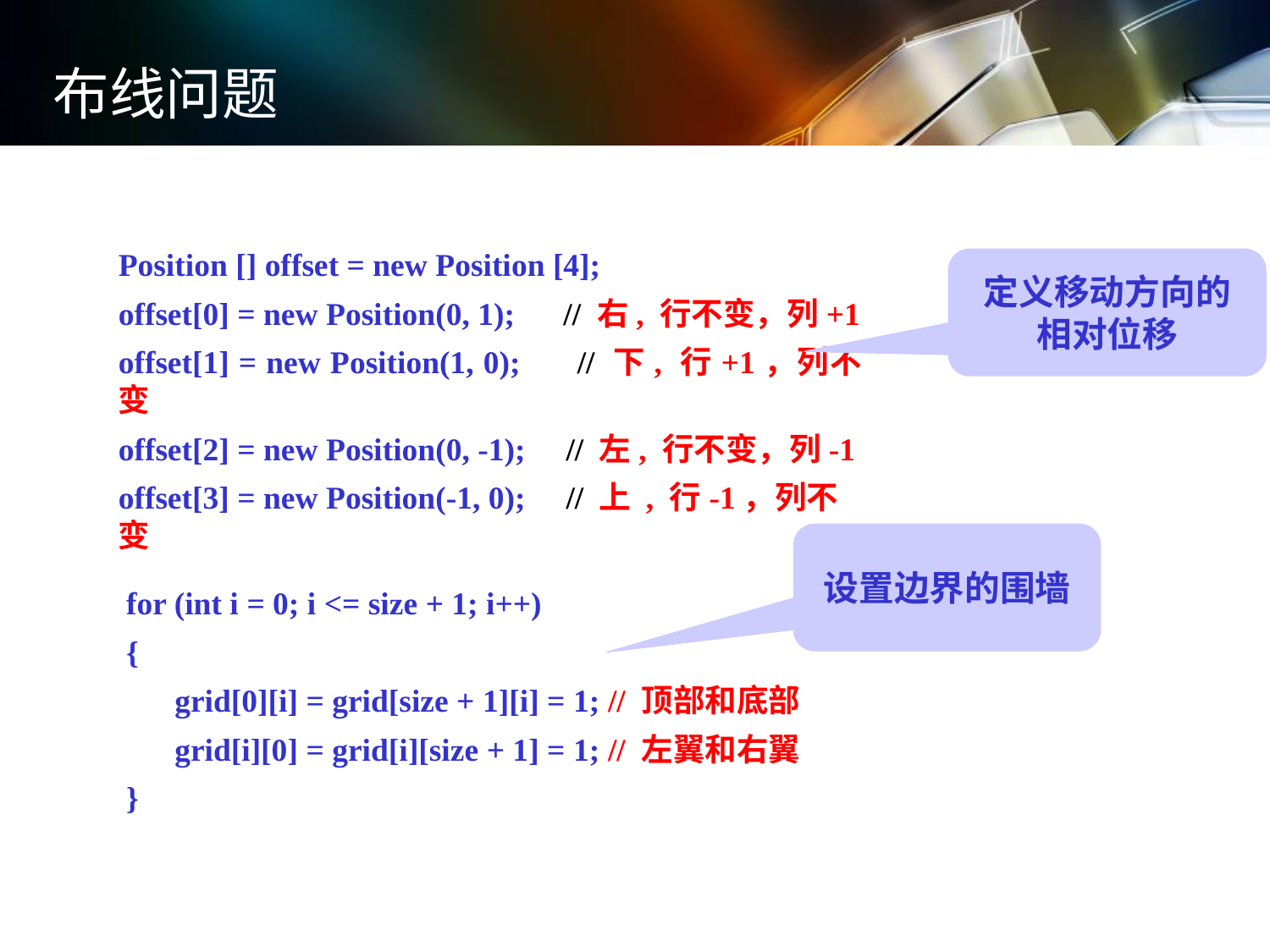

布线问题
Position [] offset = new Position [4];
offset[0] = new Position(0, 1);      // 右, 行不变，列+1
offset[1] = new Position(1, 0);      // 下, 行+1，列不变
offset[2] = new Position(0, -1);     // 左, 行不变，列-1
offset[3] = new Position(-1, 0);     // 上 , 行-1，列不变
定义移动方向的相对位移
设置边界的围墙
 for (int i = 0; i <= size + 1; i++)
 {
       grid[0][i] = grid[size + 1][i] = 1; // 顶部和底部
       grid[i][0] = grid[i][size + 1] = 1; // 左翼和右翼
 }